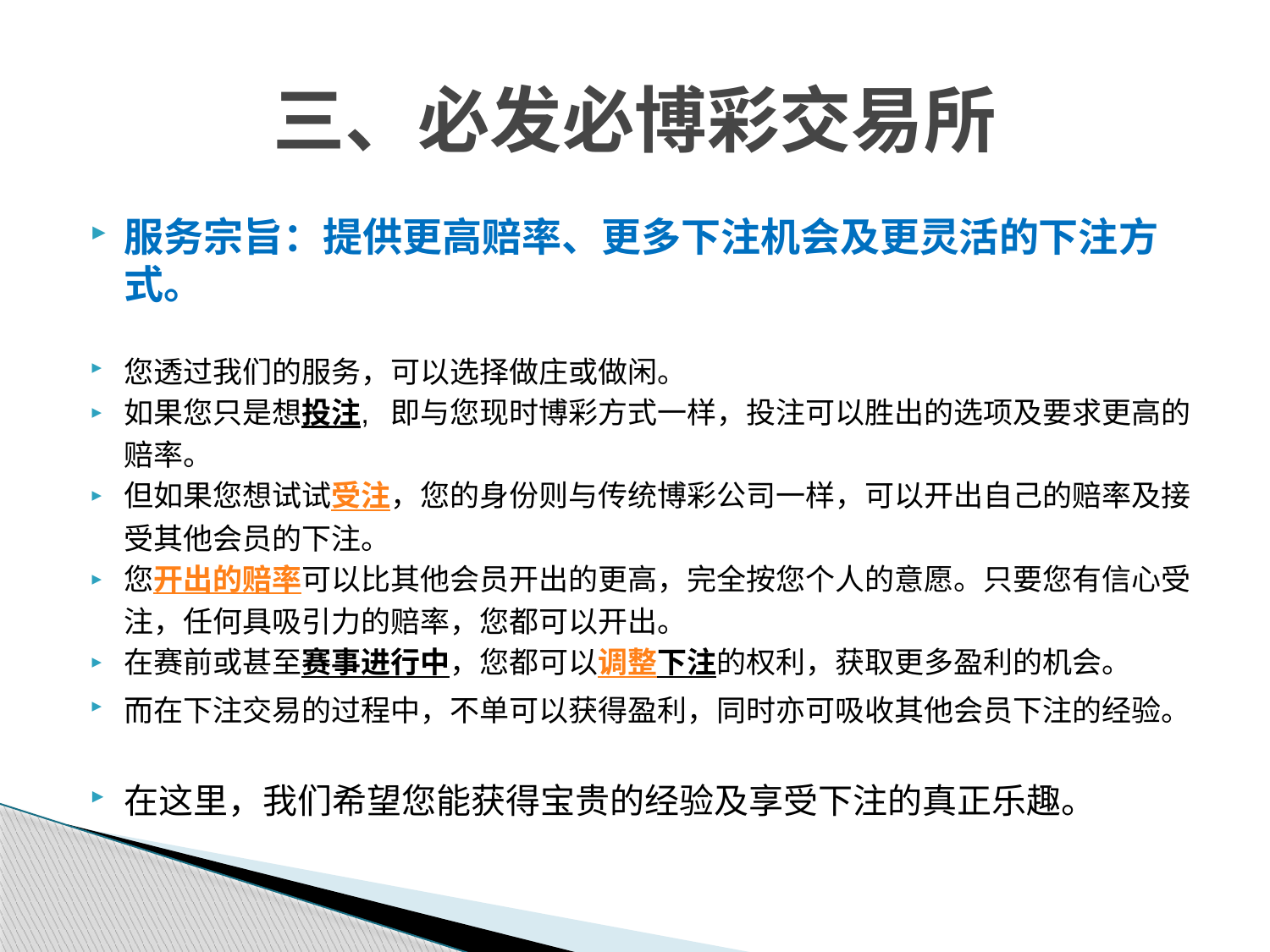

# 三、必发必博彩交易所
服务宗旨：提供更高赔率、更多下注机会及更灵活的下注方式。

您透过我们的服务，可以选择做庄或做闲。
如果您只是想投注,  即与您现时博彩方式一样，投注可以胜出的选项及要求更高的赔率。
但如果您想试试受注，您的身份则与传统博彩公司一样，可以开出自己的赔率及接受其他会员的下注。
您开出的赔率可以比其他会员开出的更高，完全按您个人的意愿。只要您有信心受注，任何具吸引力的赔率，您都可以开出。
在赛前或甚至赛事进行中，您都可以调整下注的权利，获取更多盈利的机会。
而在下注交易的过程中，不单可以获得盈利，同时亦可吸收其他会员下注的经验。

在这里，我们希望您能获得宝贵的经验及享受下注的真正乐趣。